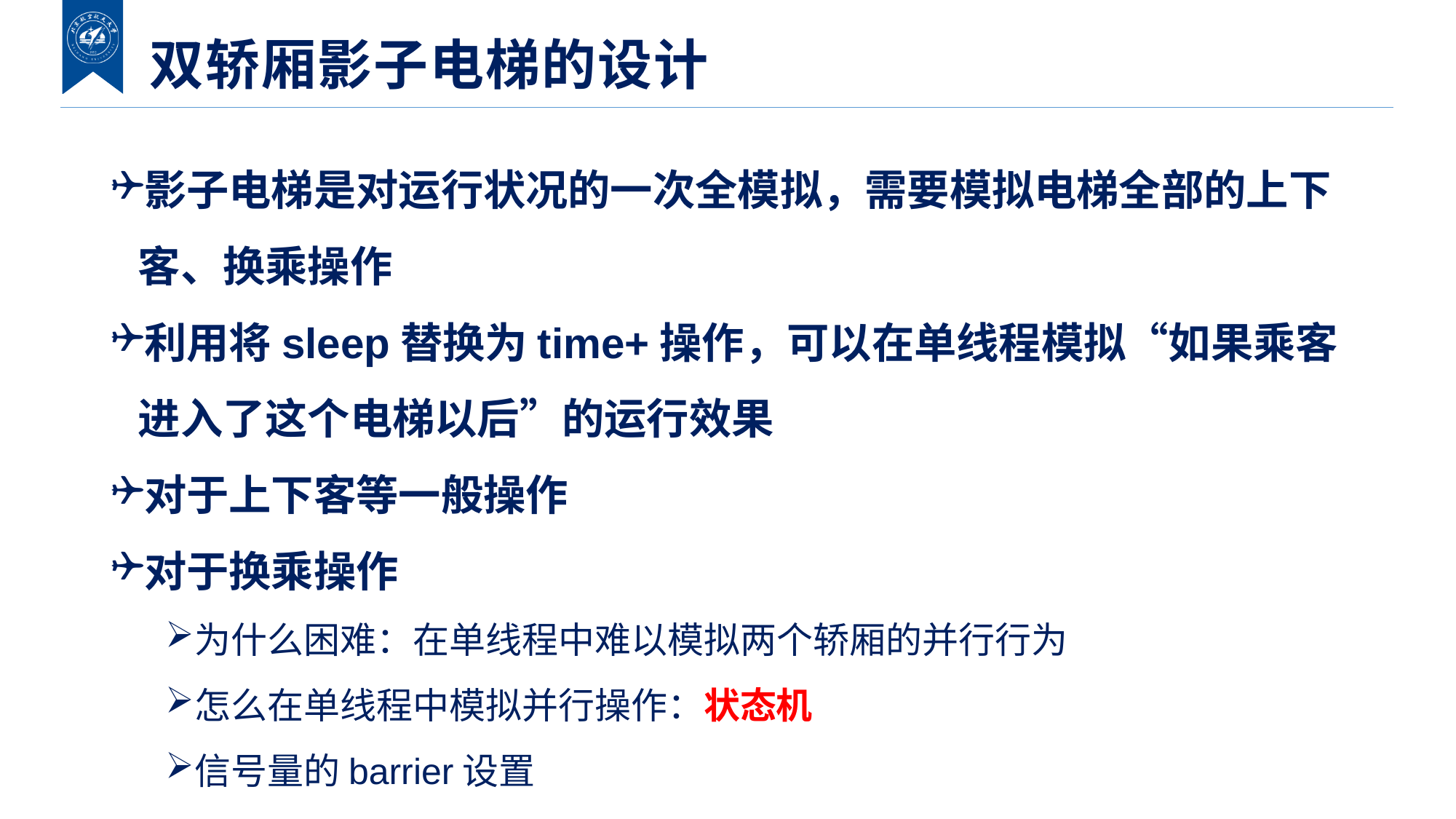

双轿厢影子电梯的设计
影子电梯是对运行状况的一次全模拟，需要模拟电梯全部的上下客、换乘操作
利用将sleep替换为time+操作，可以在单线程模拟“如果乘客进入了这个电梯以后”的运行效果
对于上下客等一般操作
对于换乘操作
为什么困难：在单线程中难以模拟两个轿厢的并行行为
怎么在单线程中模拟并行操作：状态机
信号量的barrier设置